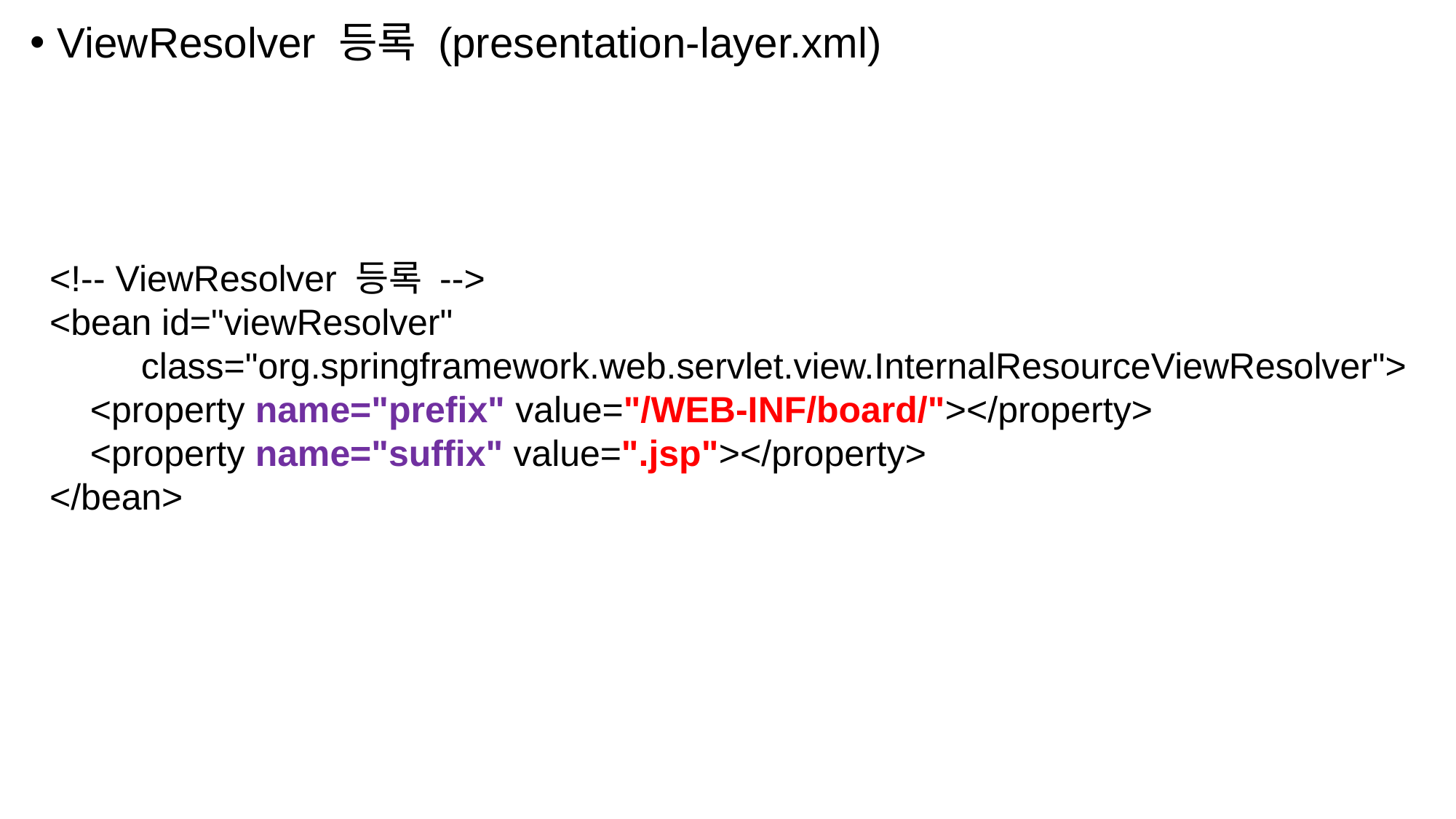

ViewResolver 등록 (presentation-layer.xml)
<!-- ViewResolver 등록 -->
<bean id="viewResolver"
         class="org.springframework.web.servlet.view.InternalResourceViewResolver">
    <property name="prefix" value="/WEB-INF/board/"></property>
    <property name="suffix" value=".jsp"></property>
</bean>